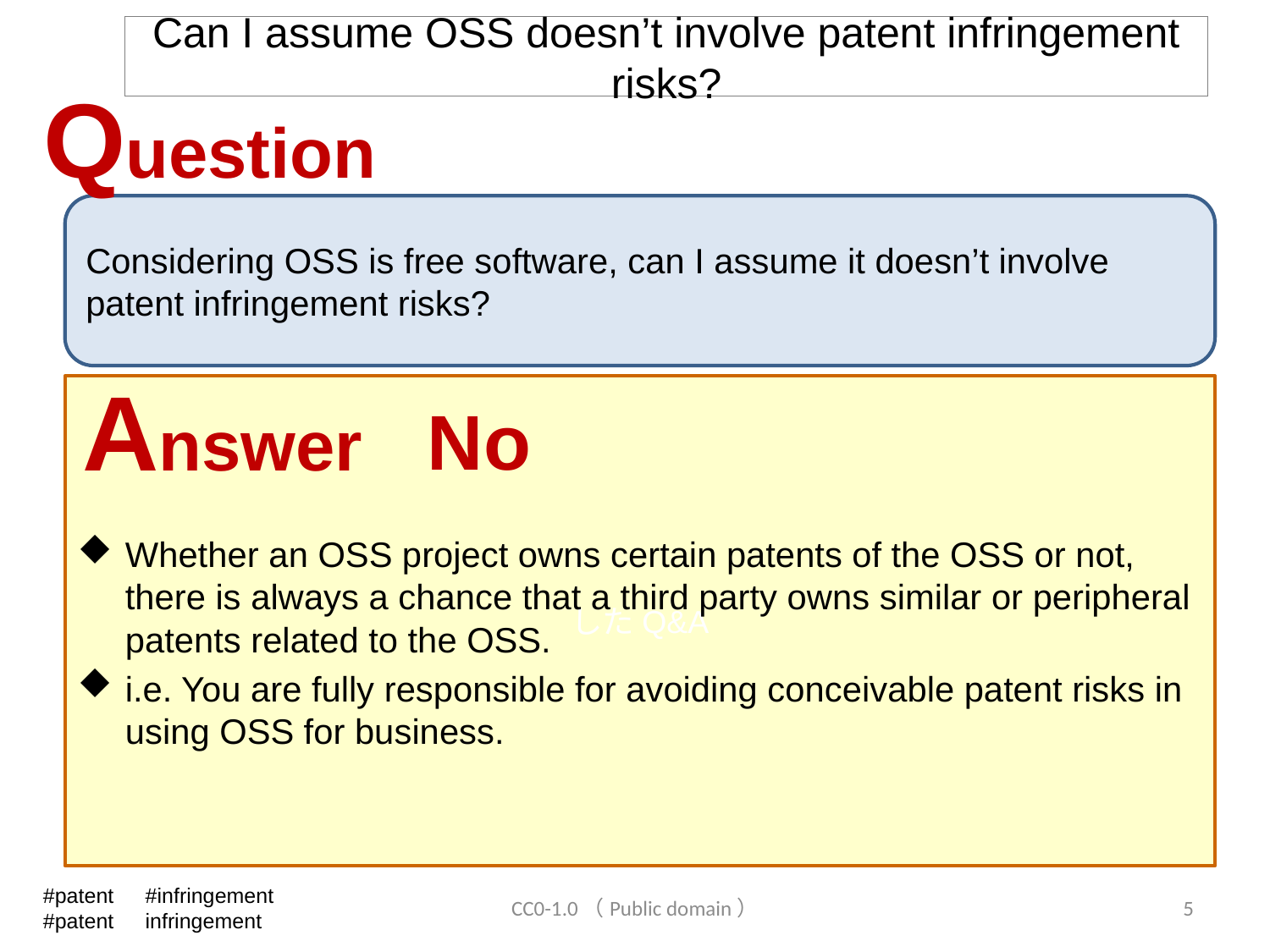

# Can I assume OSS doesn’t involve patent infringement risks?
Question
Considering OSS is free software, can I assume it doesn’t involve patent infringement risks?
Answer
したQ&A
No
Whether an OSS project owns certain patents of the OSS or not, there is always a chance that a third party owns similar or peripheral patents related to the OSS.
i.e. You are fully responsible for avoiding conceivable patent risks in using OSS for business.
#patent　#infringement
#patent　infringement
CC0-1.0（Public domain）
5